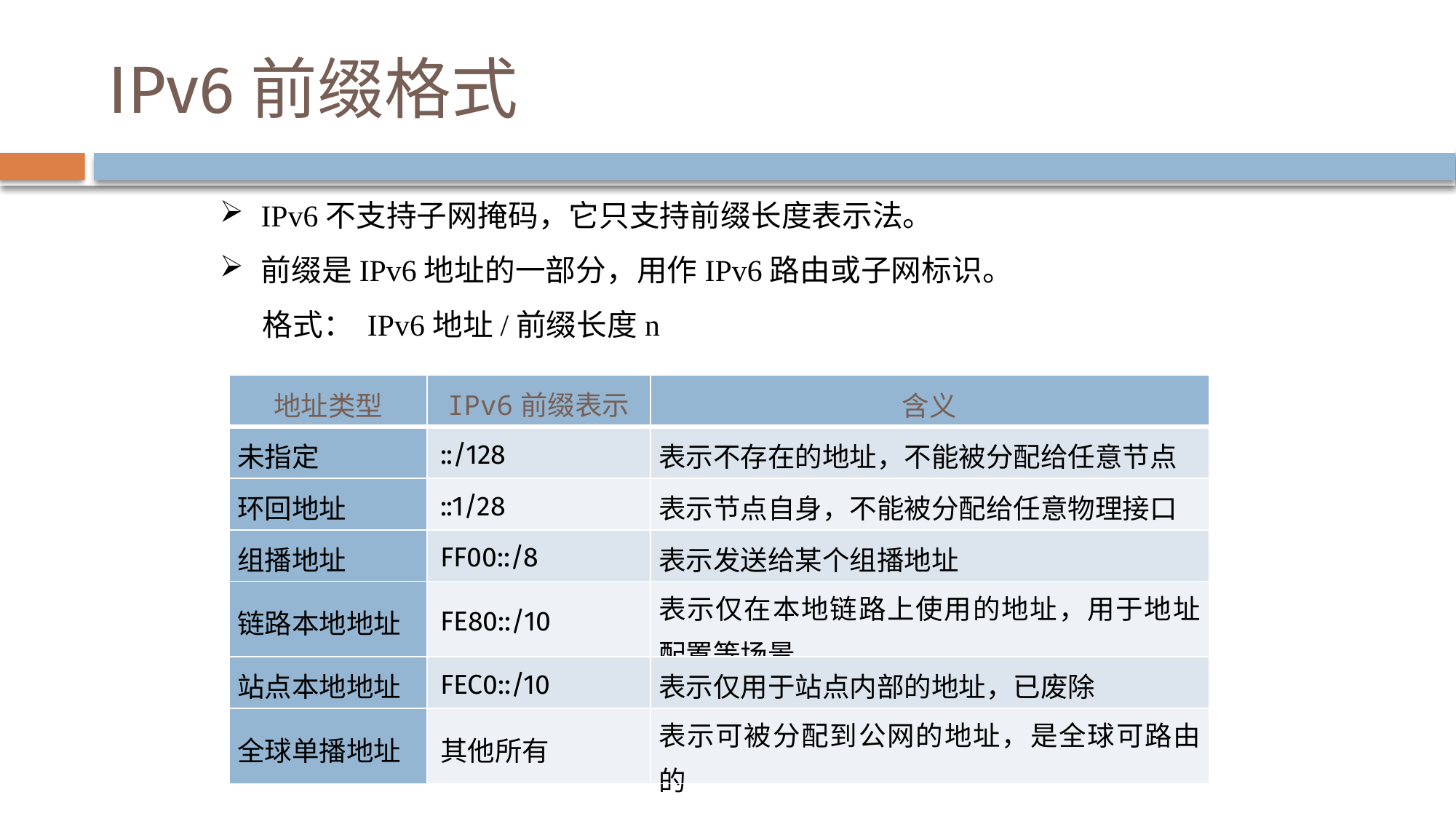

# IPv6前缀格式
IPv6不支持子网掩码，它只支持前缀长度表示法。
前缀是IPv6地址的一部分，用作IPv6路由或子网标识。
格式： IPv6地址/前缀长度n
| 地址类型 | IPv6前缀表示 | 含义 |
| --- | --- | --- |
| 未指定 | ::/128 | 表示不存在的地址，不能被分配给任意节点 |
| 环回地址 | ::1/28 | 表示节点自身，不能被分配给任意物理接口 |
| 组播地址 | FF00::/8 | 表示发送给某个组播地址 |
| 链路本地地址 | FE80::/10 | 表示仅在本地链路上使用的地址，用于地址配置等场景 |
| 站点本地地址 | FEC0::/10 | 表示仅用于站点内部的地址，已废除 |
| 全球单播地址 | 其他所有 | 表示可被分配到公网的地址，是全球可路由的 |